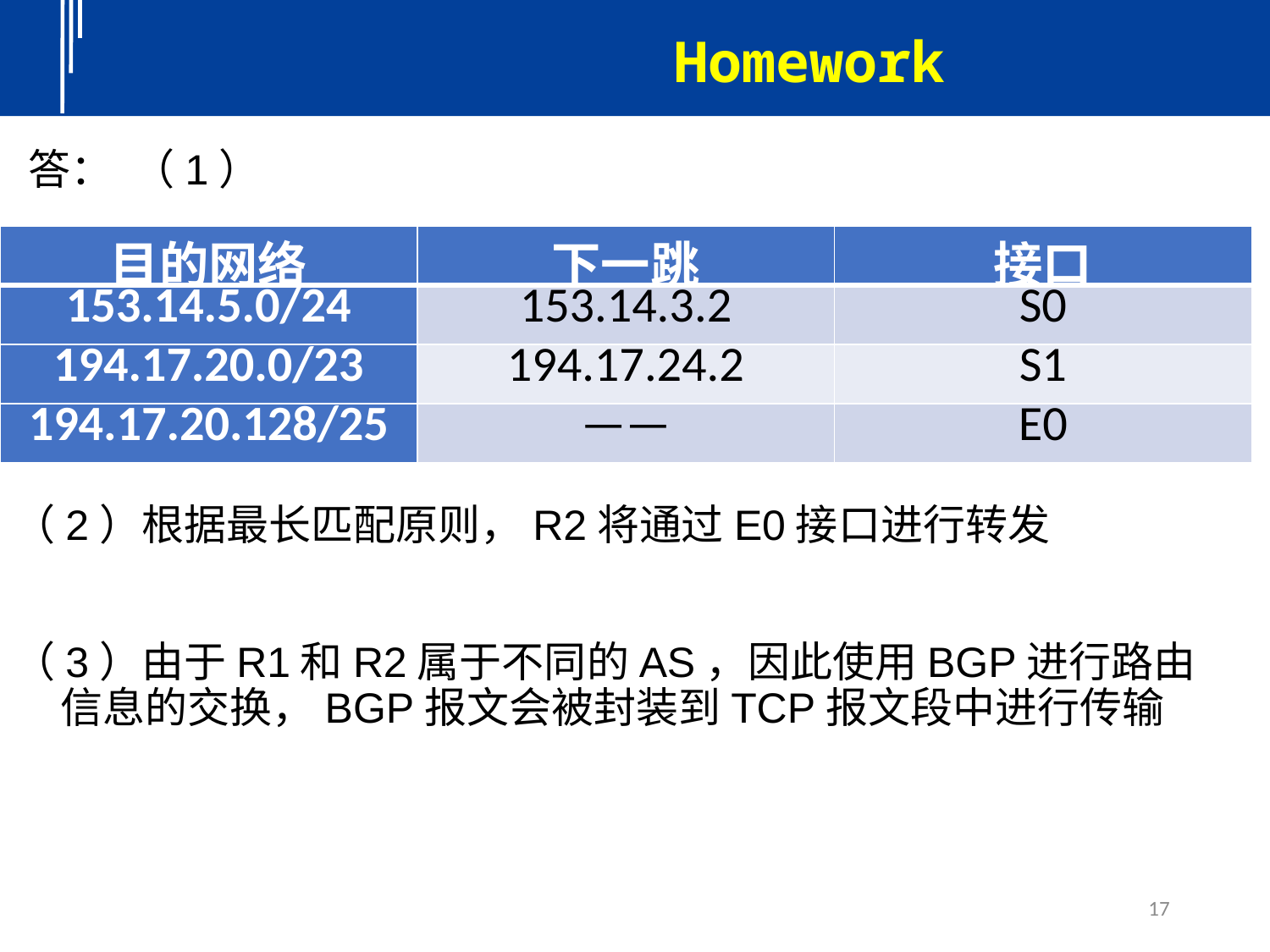

Homework
6）答：  （1）
| 目的网络 | 下一跳 | 接口 |
| --- | --- | --- |
| 153.14.5.0/24 | 153.14.3.2 | S0 |
| 194.17.20.0/23 | 194.17.24.2 | S1 |
| 194.17.20.128/25 | —— | E0 |
（2）根据最长匹配原则，R2将通过E0接口进行转发

（3）由于R1和R2属于不同的AS，因此使用BGP进行路由信息的交换，BGP报文会被封装到TCP报文段中进行传输
17